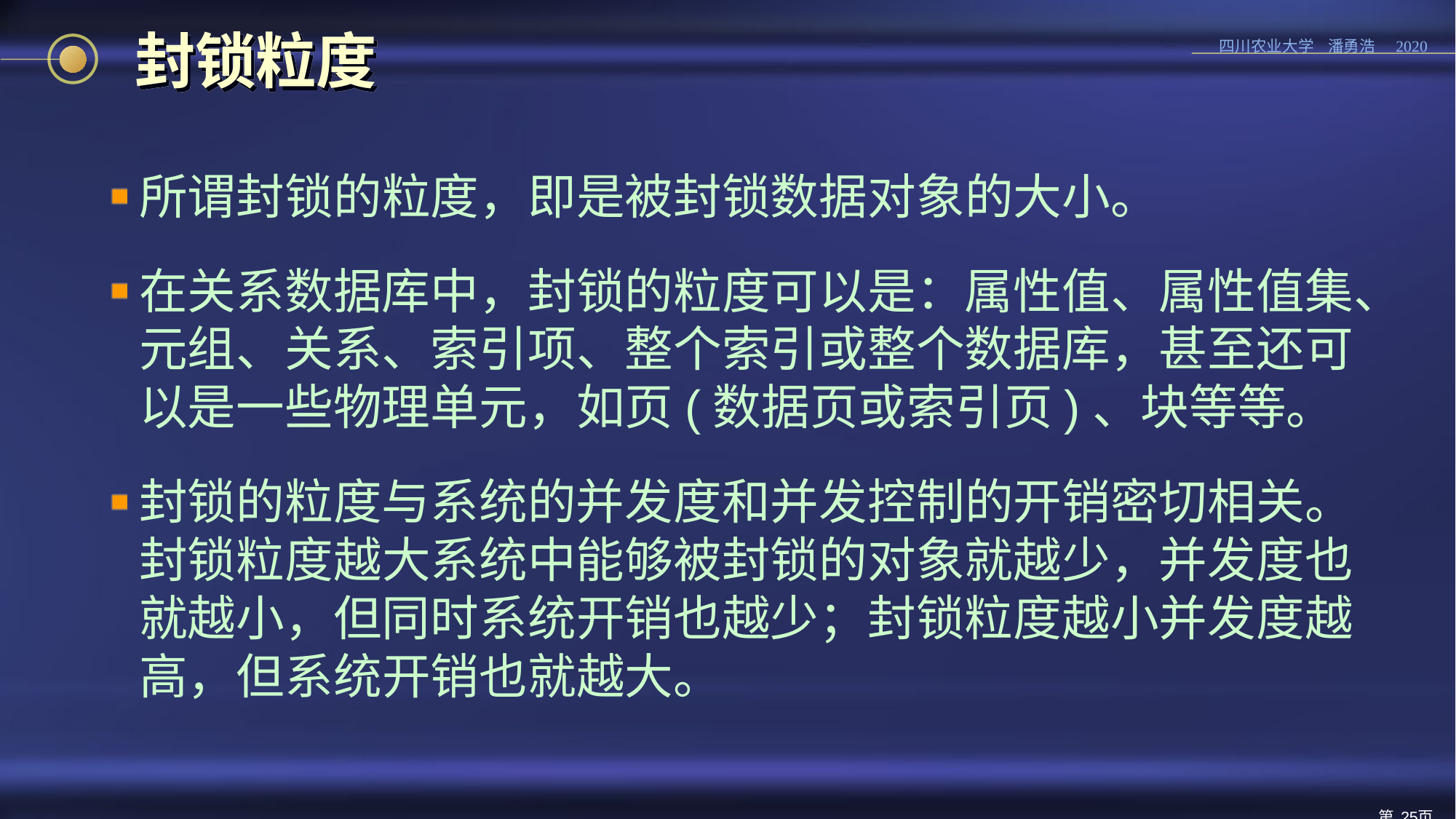

# 封锁粒度
所谓封锁的粒度，即是被封锁数据对象的大小。
在关系数据库中，封锁的粒度可以是：属性值、属性值集、元组、关系、索引项、整个索引或整个数据库，甚至还可以是一些物理单元，如页(数据页或索引页)、块等等。
封锁的粒度与系统的并发度和并发控制的开销密切相关。封锁粒度越大系统中能够被封锁的对象就越少，并发度也就越小，但同时系统开销也越少；封锁粒度越小并发度越高，但系统开销也就越大。